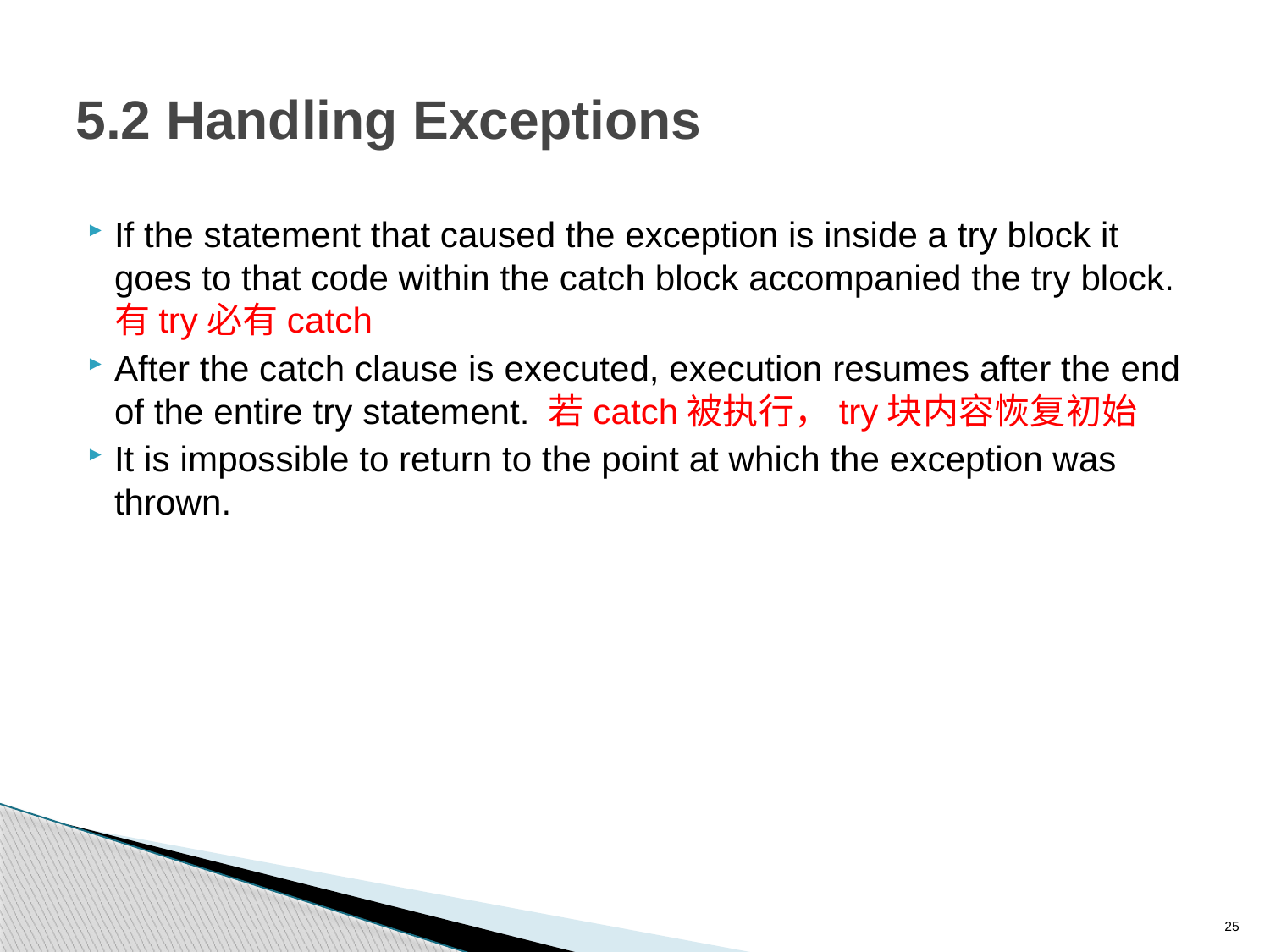

# 5.2 Handling Exceptions
If the statement that caused the exception is inside a try block it goes to that code within the catch block accompanied the try block. 有try必有catch
After the catch clause is executed, execution resumes after the end of the entire try statement. 若catch被执行，try块内容恢复初始
It is impossible to return to the point at which the exception was thrown.

25